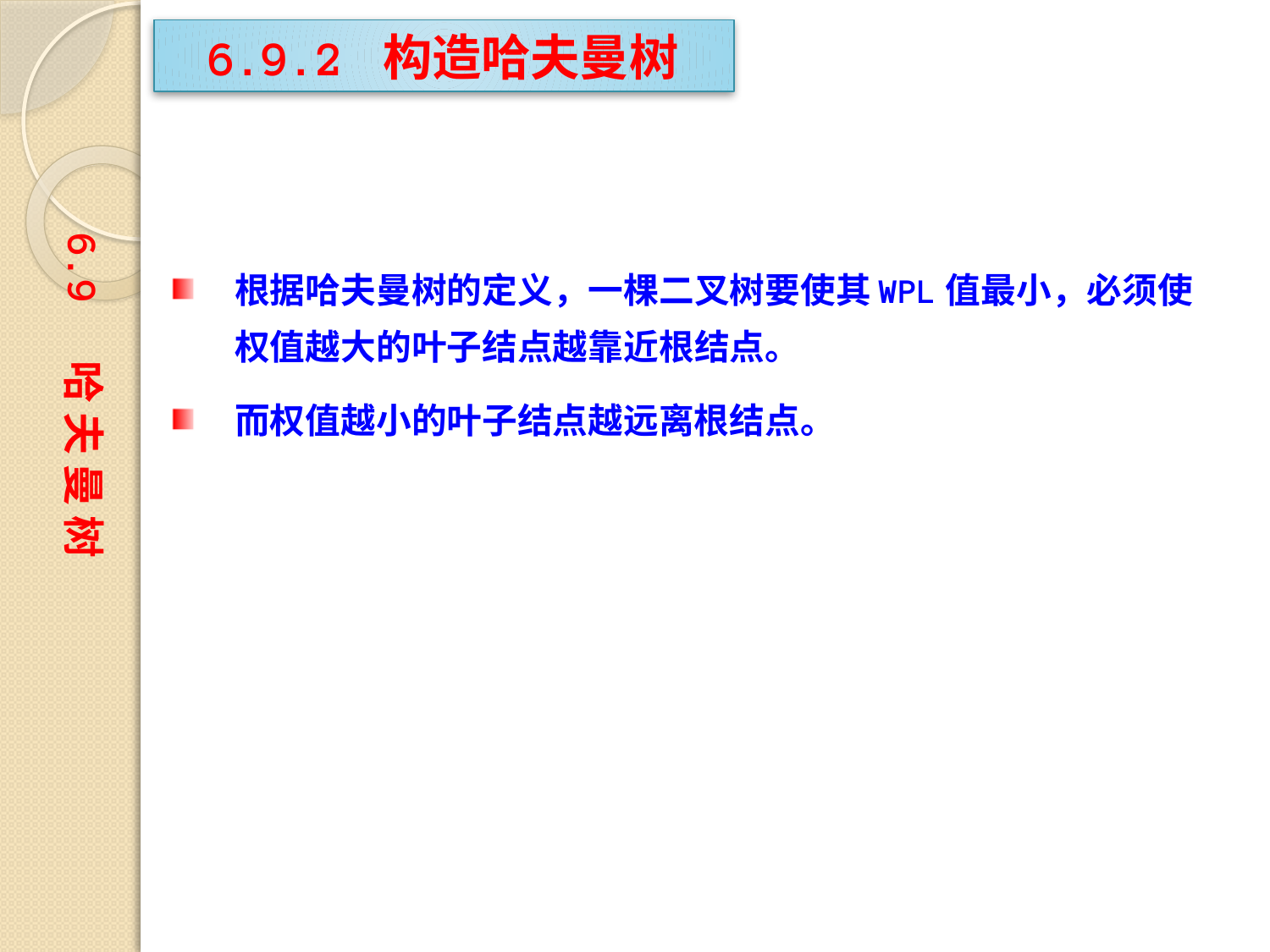

6.9.2 构造哈夫曼树
6.9  哈 夫 曼 树
根据哈夫曼树的定义，一棵二叉树要使其WPL值最小，必须使权值越大的叶子结点越靠近根结点。
而权值越小的叶子结点越远离根结点。